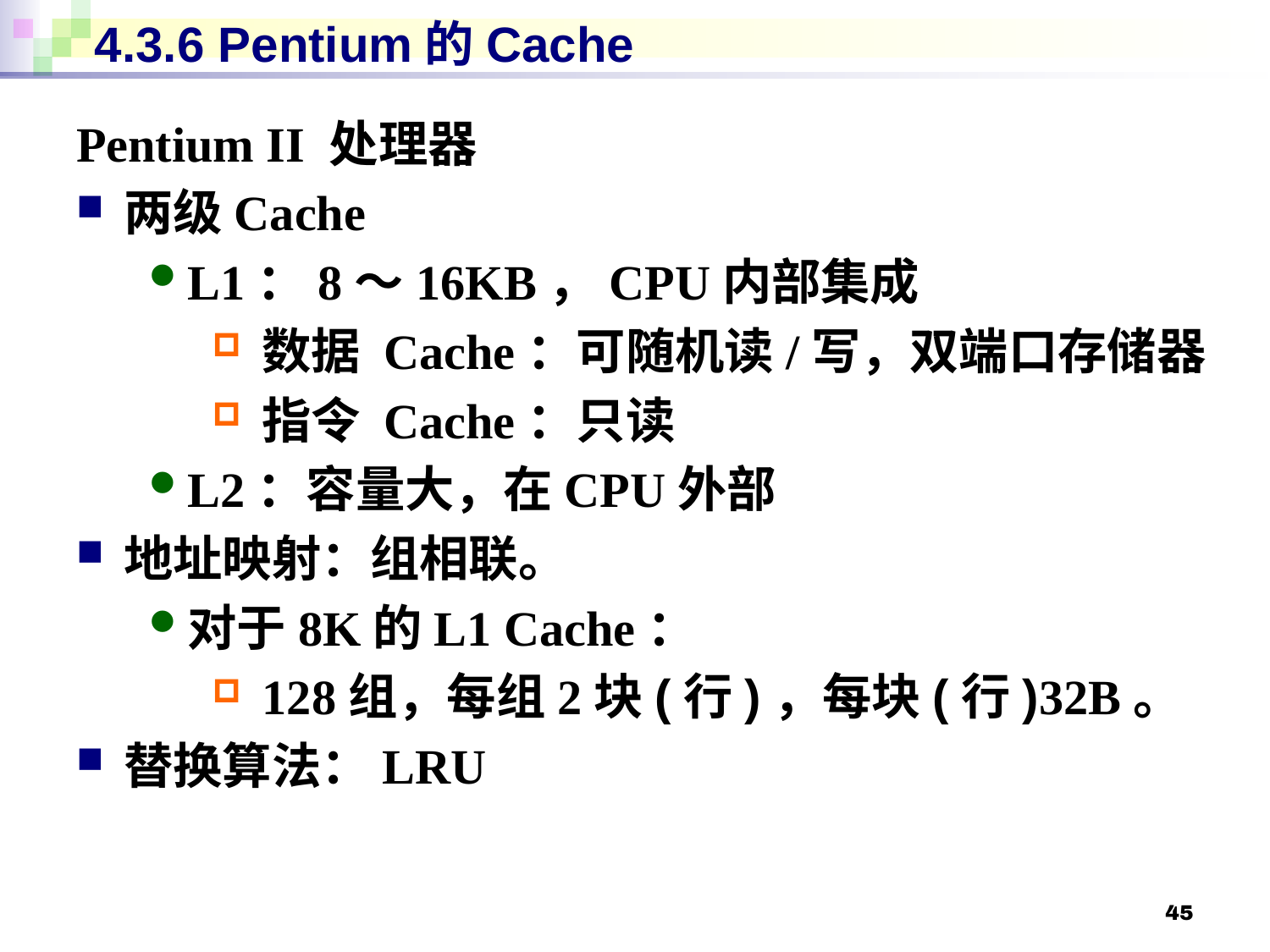

# 4.3.6 Pentium的Cache
Pentium II 处理器
两级Cache
L1：8～16KB，CPU内部集成
数据 Cache：可随机读/写，双端口存储器
指令 Cache：只读
L2：容量大，在CPU外部
地址映射：组相联。
对于8K的L1 Cache：
128组，每组2块(行)，每块(行)32B。
替换算法：LRU
45